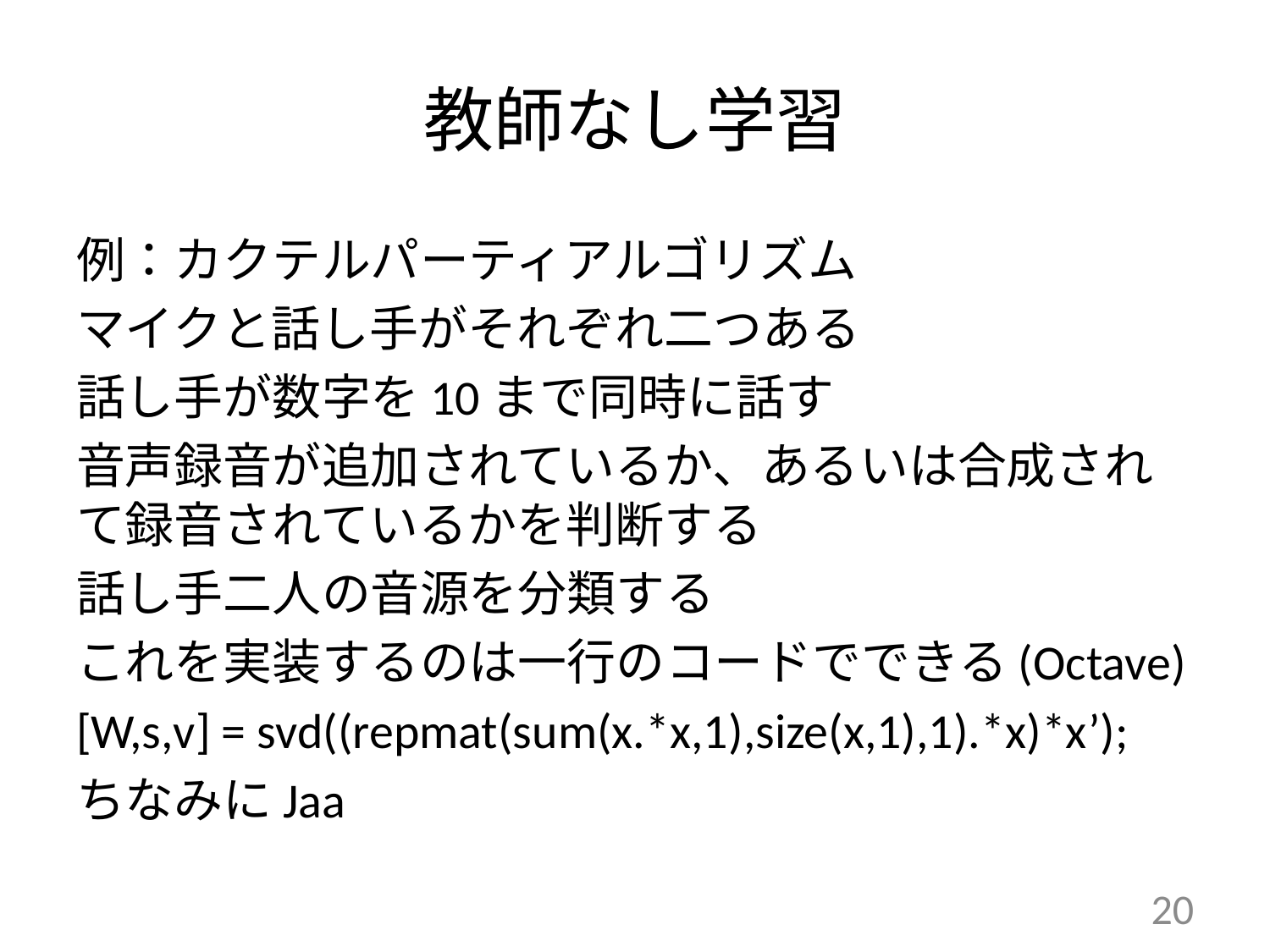

# 教師なし学習
例：カクテルパーティアルゴリズム
マイクと話し手がそれぞれ二つある
話し手が数字を10まで同時に話す
音声録音が追加されているか、あるいは合成されて録音されているかを判断する
話し手二人の音源を分類する
これを実装するのは一行のコードでできる(Octave)
[W,s,v] = svd((repmat(sum(x.*x,1),size(x,1),1).*x)*x’);
ちなみにJaa
20